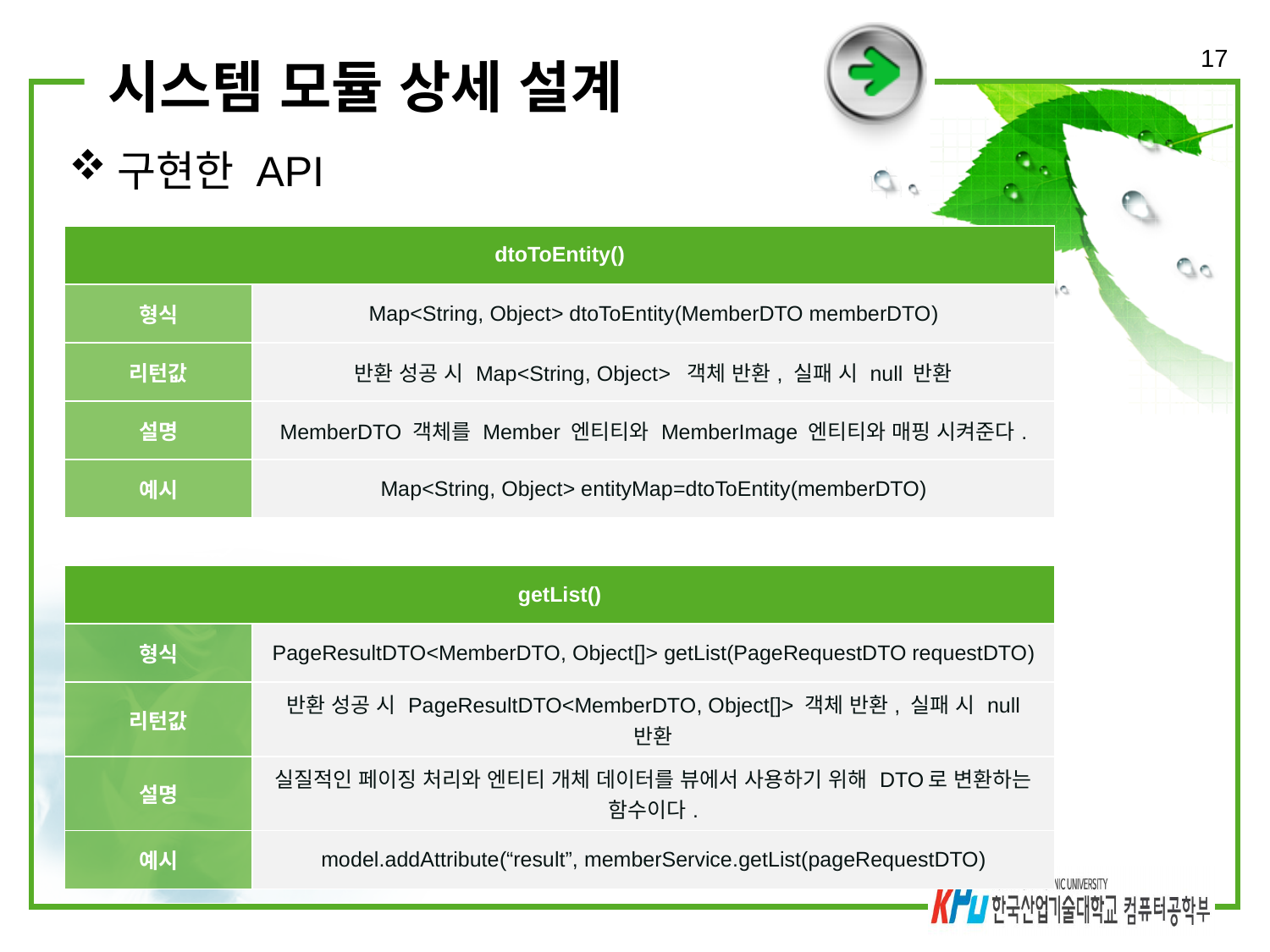

17
# 시스템 모듈 상세 설계
구현한 API
| dtoToEntity() | Map<String, Object> entityMap=dtoToEntity(memberDTO) |
| --- | --- |
| 형식 | Map<String, Object> dtoToEntity(MemberDTO memberDTO) |
| 리턴값 | 반환 성공 시 Map<String, Object> 객체 반환, 실패 시 null 반환 |
| 설명 | MemberDTO 객체를 Member 엔티티와 MemberImage 엔티티와 매핑 시켜준다. |
| 예시 | Map<String, Object> entityMap=dtoToEntity(memberDTO) |
| getList() | model.addAttribute(“result”, memberService.getList(pageRequestDTO) |
| --- | --- |
| 형식 | PageResultDTO<MemberDTO, Object[]> getList(PageRequestDTO requestDTO) |
| 리턴값 | 반환 성공 시 PageResultDTO<MemberDTO, Object[]> 객체 반환, 실패 시 null 반환 |
| 설명 | 실질적인 페이징 처리와 엔티티 개체 데이터를 뷰에서 사용하기 위해 DTO로 변환하는 함수이다. |
| 예시 | model.addAttribute(“result”, memberService.getList(pageRequestDTO) |